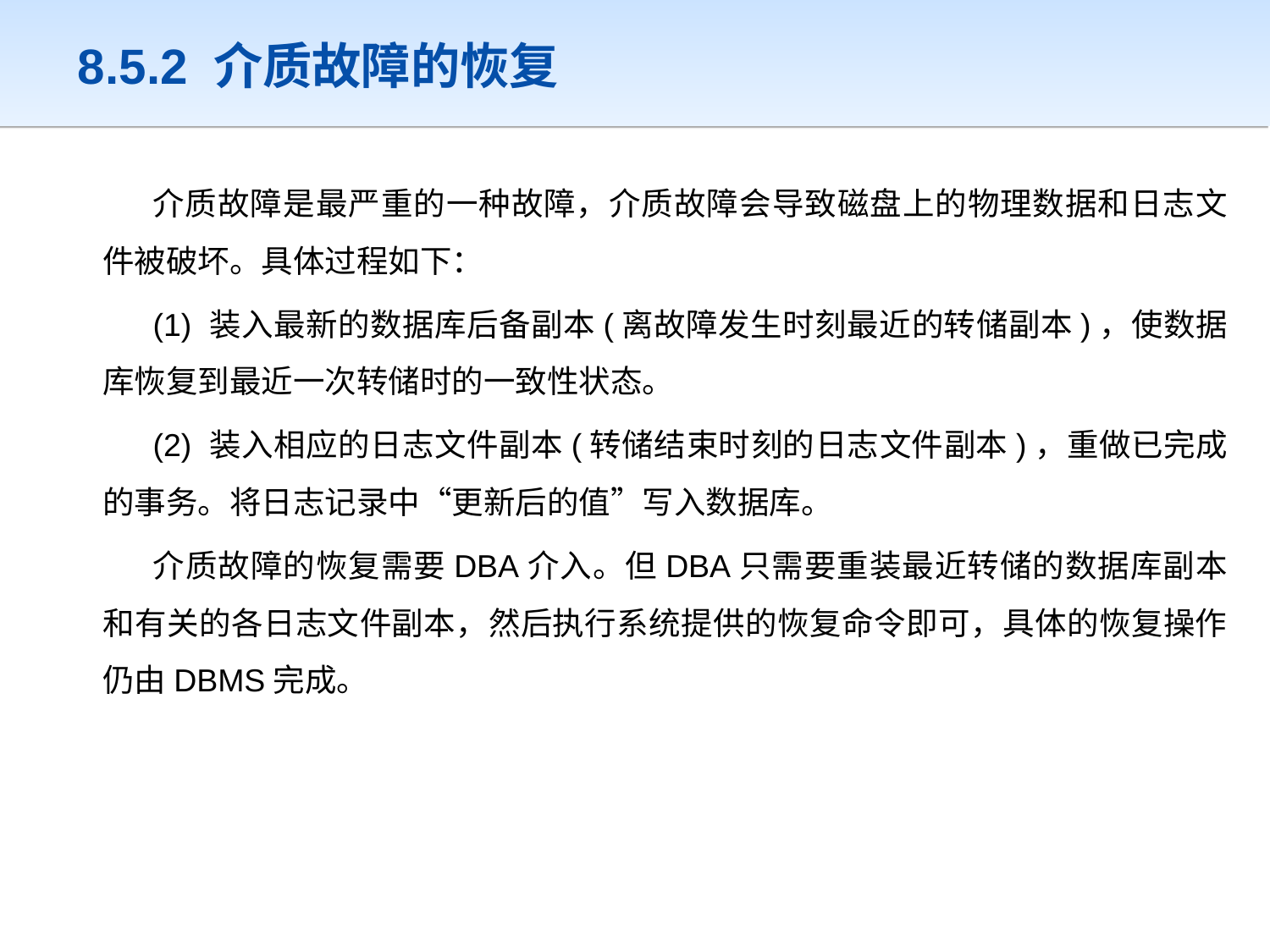

# 8.5.2 介质故障的恢复
介质故障是最严重的一种故障，介质故障会导致磁盘上的物理数据和日志文件被破坏。具体过程如下：
(1) 装入最新的数据库后备副本(离故障发生时刻最近的转储副本)，使数据库恢复到最近一次转储时的一致性状态。
(2) 装入相应的日志文件副本(转储结束时刻的日志文件副本)，重做已完成的事务。将日志记录中“更新后的值”写入数据库。
介质故障的恢复需要DBA介入。但DBA只需要重装最近转储的数据库副本和有关的各日志文件副本，然后执行系统提供的恢复命令即可，具体的恢复操作仍由DBMS完成。